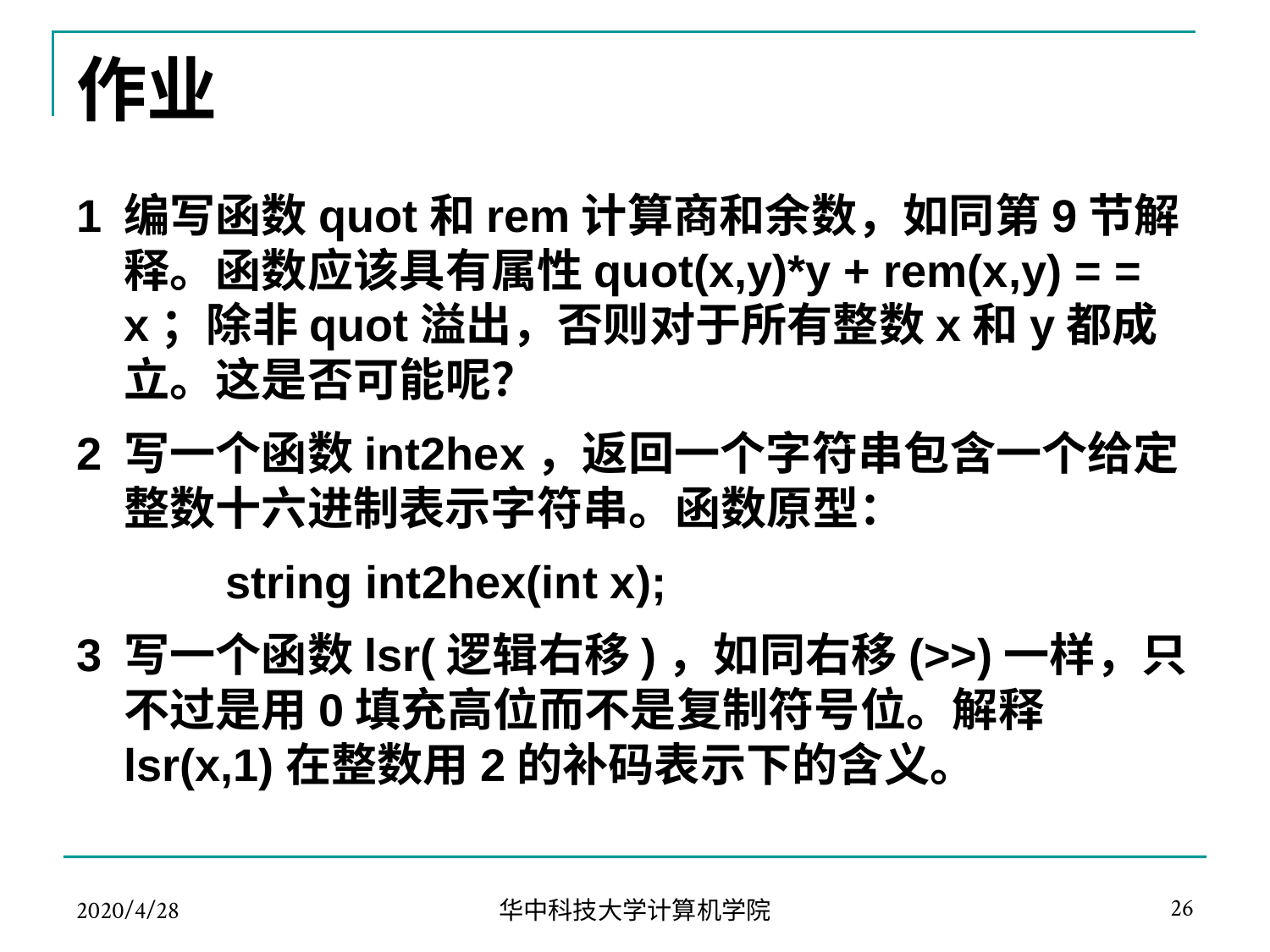

# 作业
1	编写函数quot和rem计算商和余数，如同第9节解释。函数应该具有属性quot(x,y)*y + rem(x,y) = = x；除非quot溢出，否则对于所有整数x和y都成立。这是否可能呢？
2	写一个函数int2hex，返回一个字符串包含一个给定整数十六进制表示字符串。函数原型：
	        string int2hex(int x);
3	写一个函数lsr(逻辑右移)，如同右移(>>)一样，只不过是用0填充高位而不是复制符号位。解释lsr(x,1)在整数用2的补码表示下的含义。
2020/4/28
26
华中科技大学计算机学院